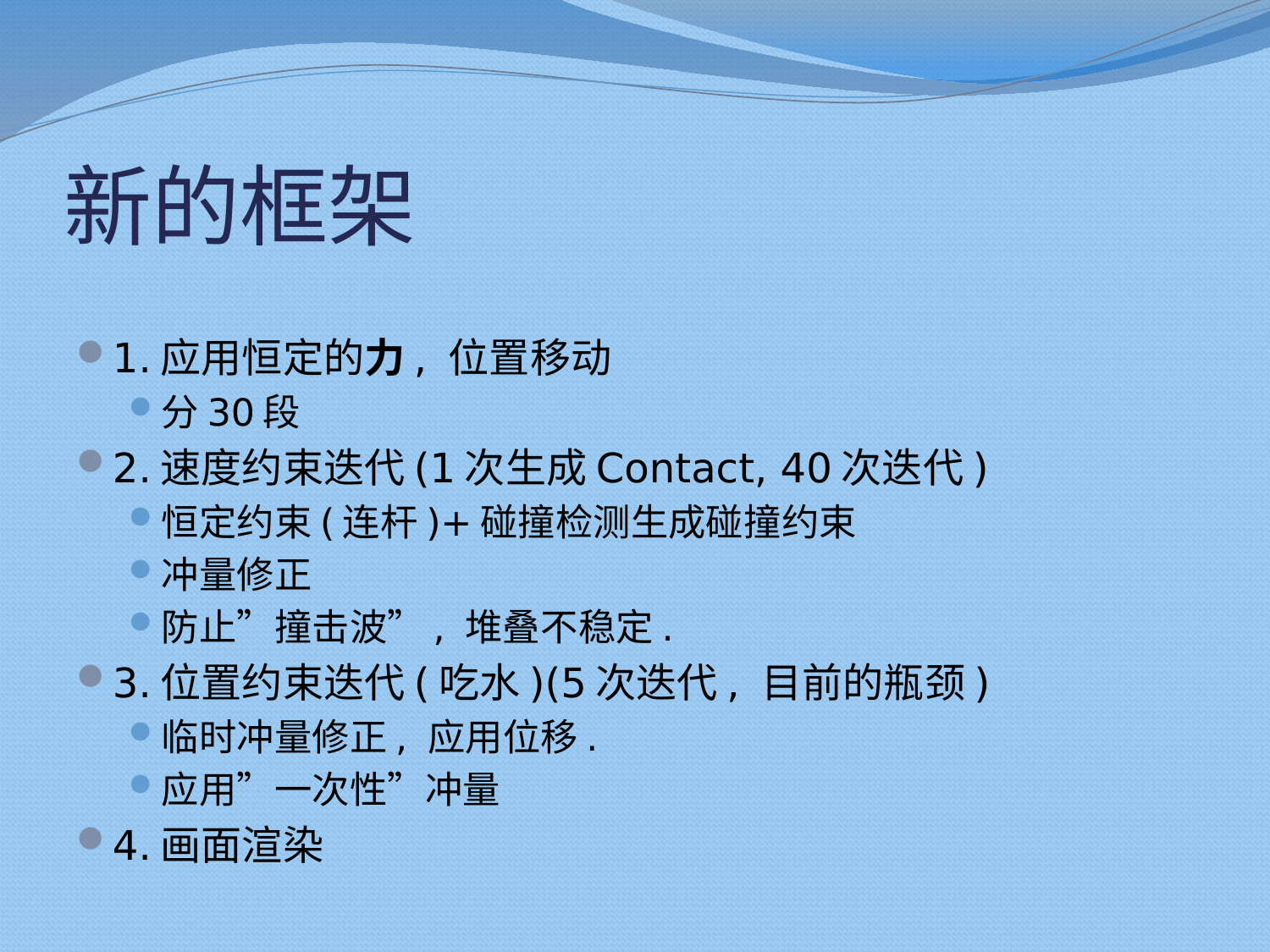

# 新的框架

1.应用恒定的力, 位置移动
分30段
2.速度约束迭代(1次生成Contact, 40次迭代)
恒定约束(连杆)+碰撞检测生成碰撞约束
冲量修正
防止”撞击波”, 堆叠不稳定.
3.位置约束迭代(吃水)(5次迭代, 目前的瓶颈)
临时冲量修正, 应用位移.
应用”一次性”冲量
4.画面渲染